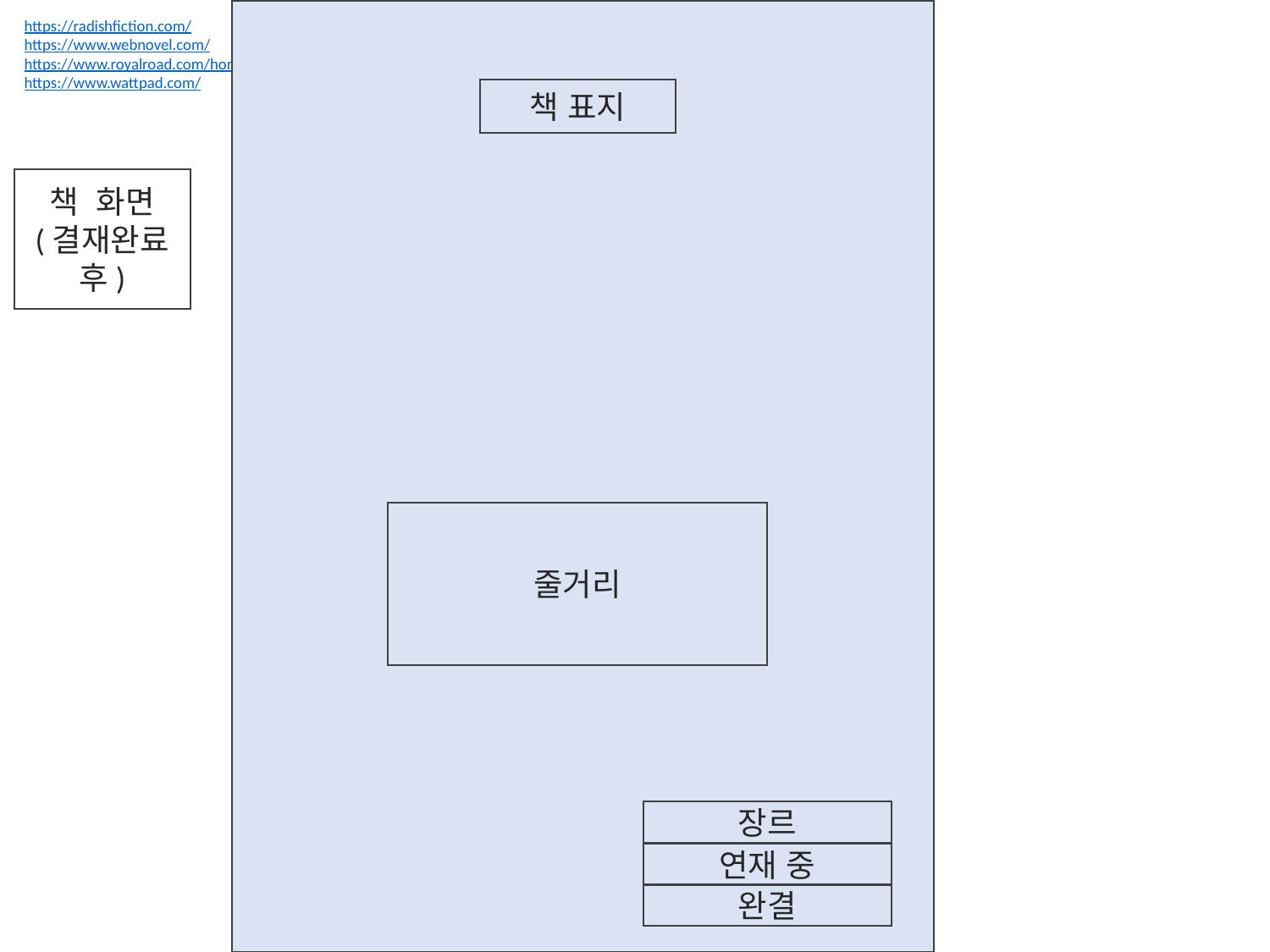

https://radishfiction.com/
https://www.webnovel.com/
https://www.royalroad.com/home
https://www.wattpad.com/

책 표지
책  화면
(결재완료 후)
책갈피 열거형 선택
줄거리
장르
연재 중
완결